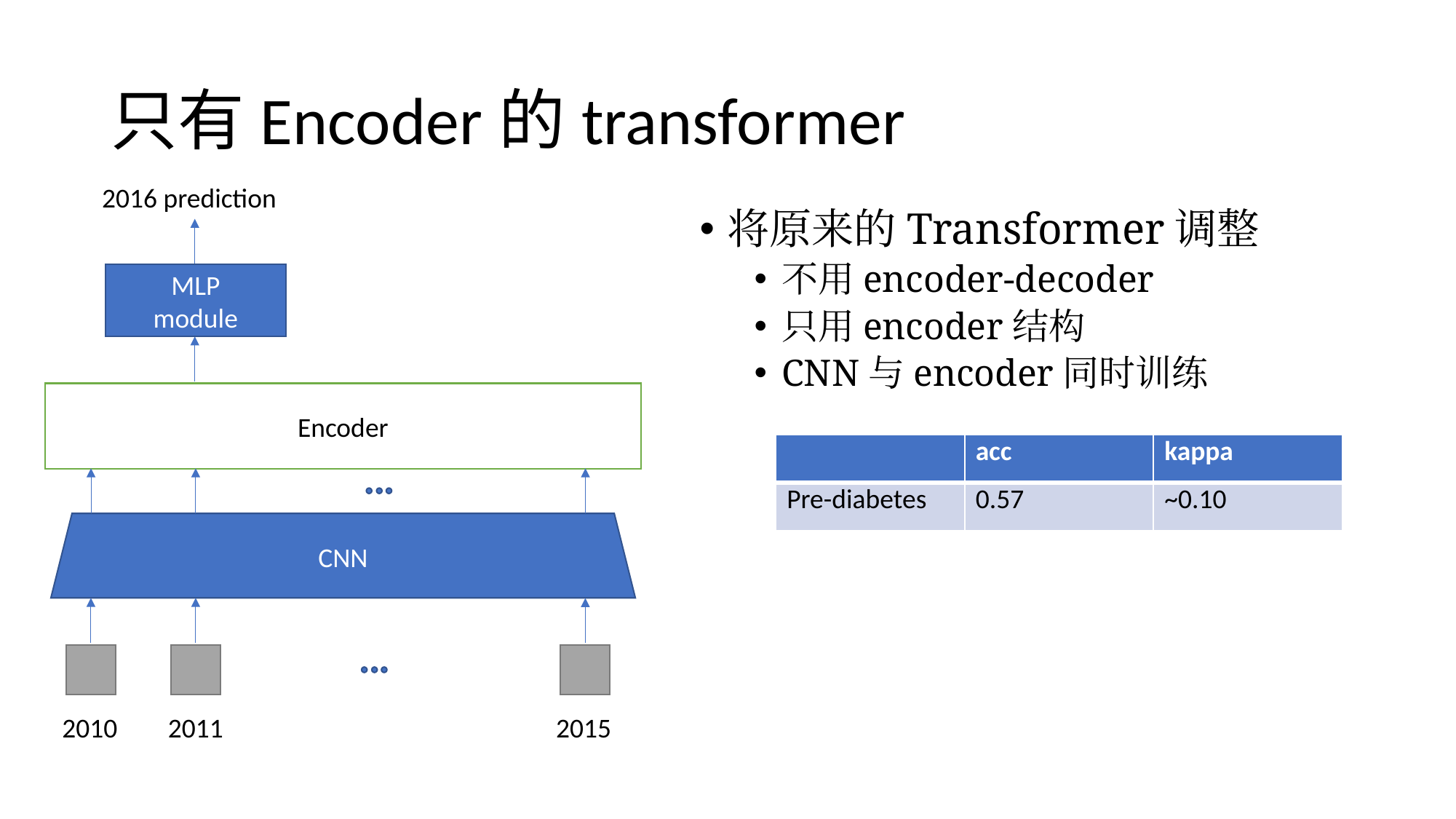

# 只有Encoder的transformer
2016 prediction
MLP
module
Encoder

CNN

2010
2011
2015
将原来的Transformer调整
不用encoder-decoder
只用encoder结构
CNN与encoder同时训练
|  | acc | kappa |
| --- | --- | --- |
| Pre-diabetes | 0.57 | ~0.10 |